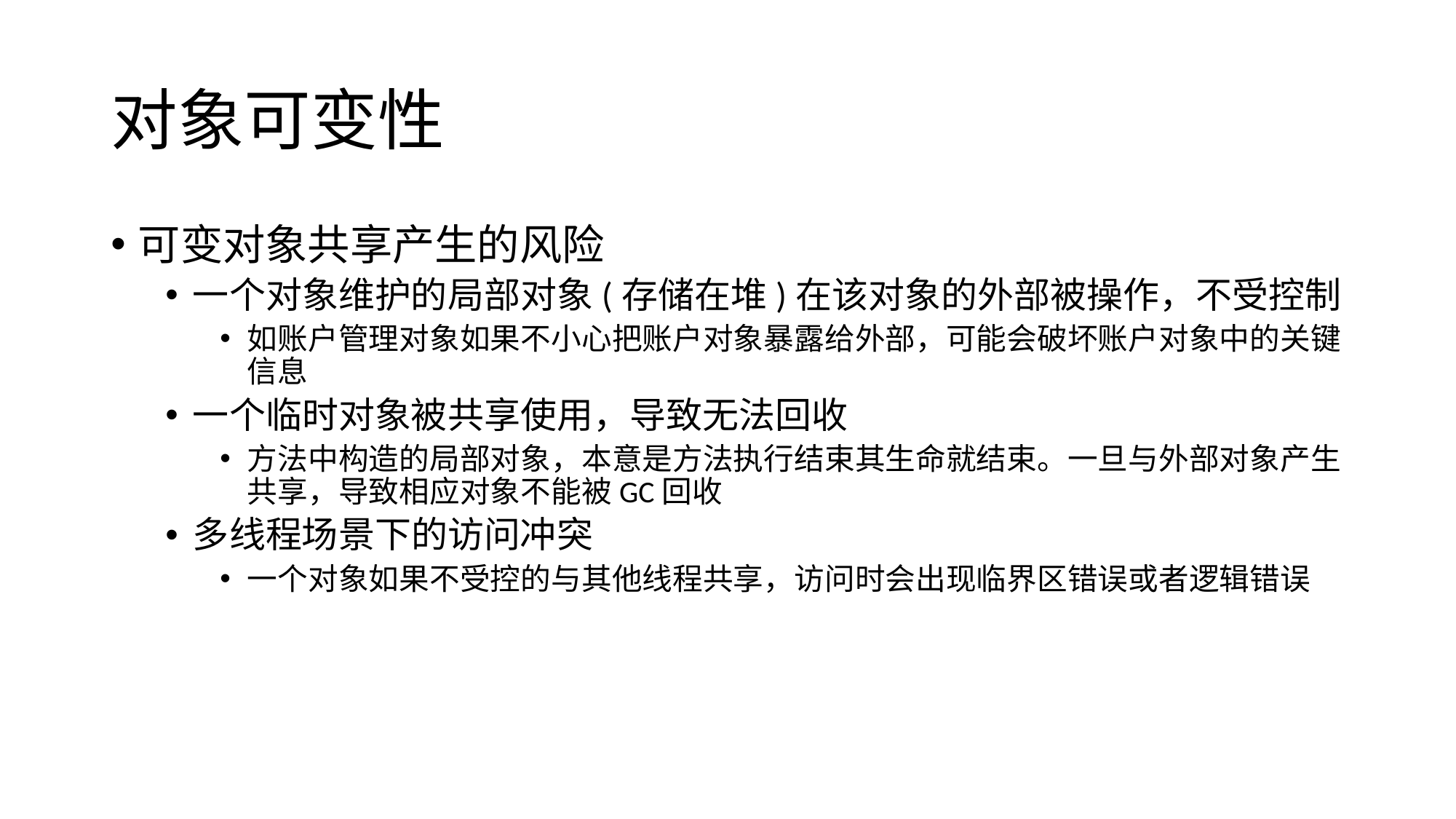

# 对象可变性
可变对象共享产生的风险
一个对象维护的局部对象(存储在堆)在该对象的外部被操作，不受控制
如账户管理对象如果不小心把账户对象暴露给外部，可能会破坏账户对象中的关键信息
一个临时对象被共享使用，导致无法回收
方法中构造的局部对象，本意是方法执行结束其生命就结束。一旦与外部对象产生共享，导致相应对象不能被GC回收
多线程场景下的访问冲突
一个对象如果不受控的与其他线程共享，访问时会出现临界区错误或者逻辑错误